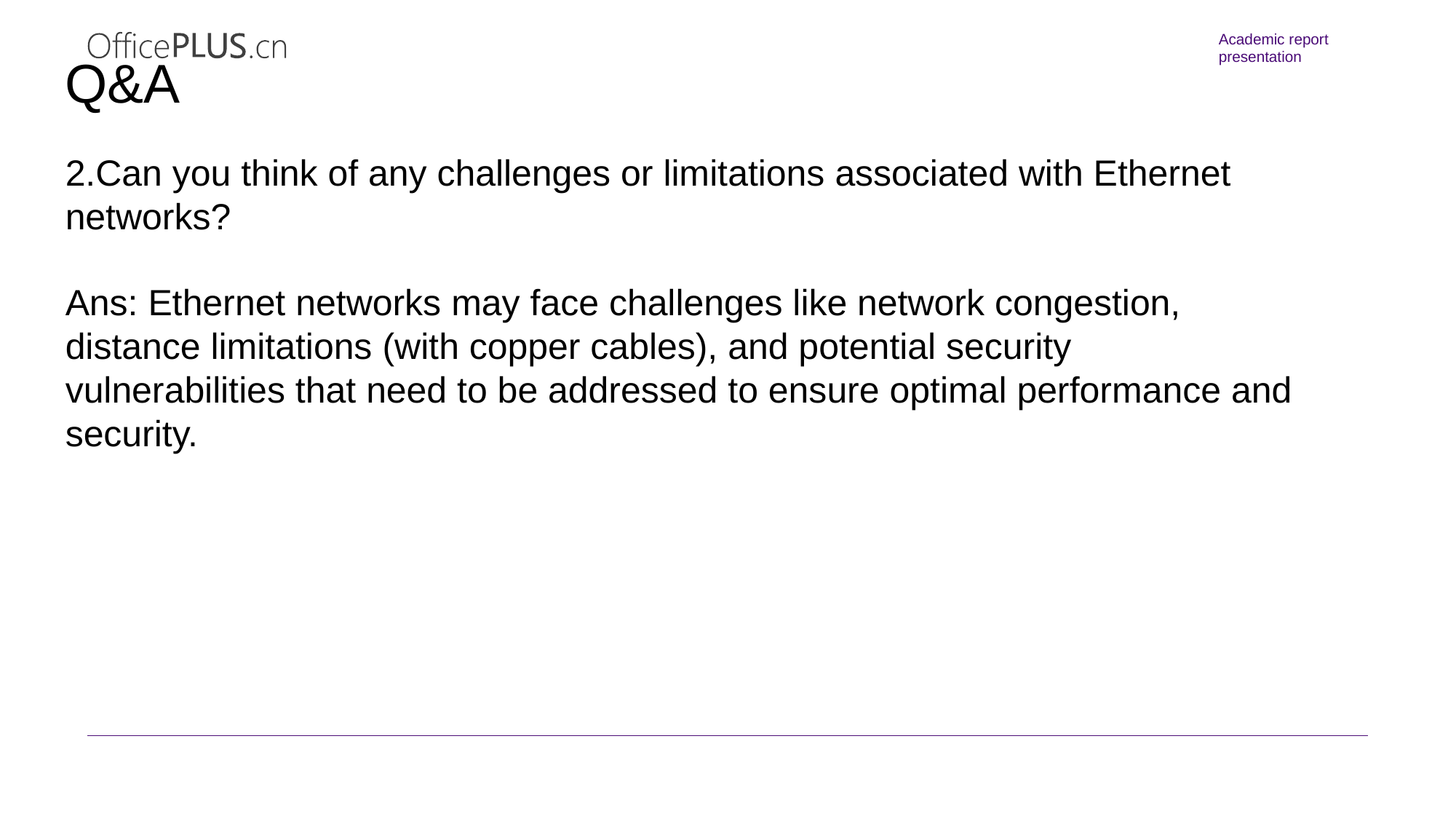

Q&A
2.Can you think of any challenges or limitations associated with Ethernet networks?
请在此输入具体的内容，T内容应当精炼简洁，便于读者快速把握信息。
Ans: Ethernet networks may face challenges like network congestion, distance limitations (with copper cables), and potential security vulnerabilities that need to be addressed to ensure optimal performance and security.